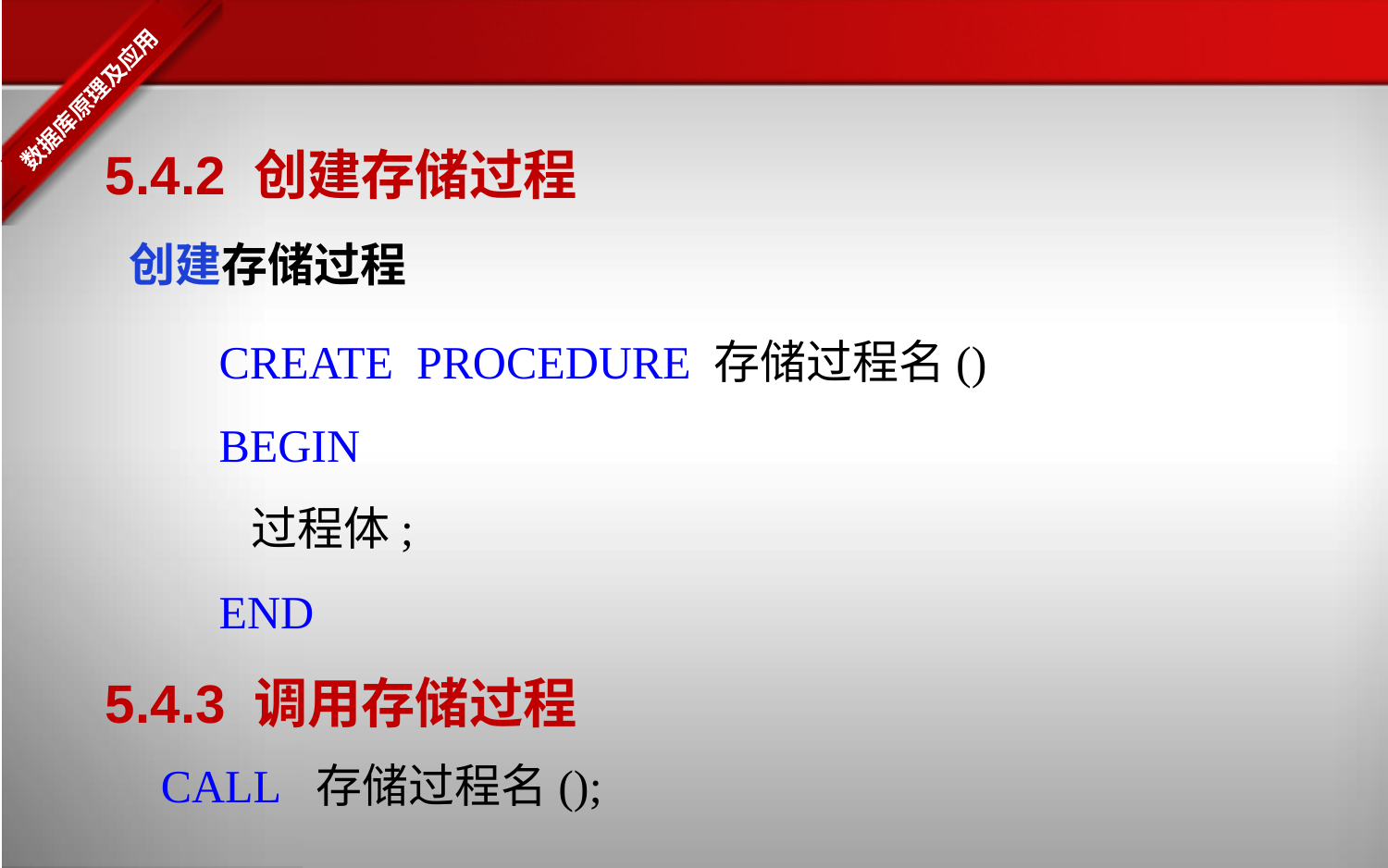

5.4.2 创建存储过程
创建存储过程
CREATE  PROCEDURE 存储过程名()
BEGIN
  过程体;
END
5.4.3 调用存储过程
CALL  存储过程名();